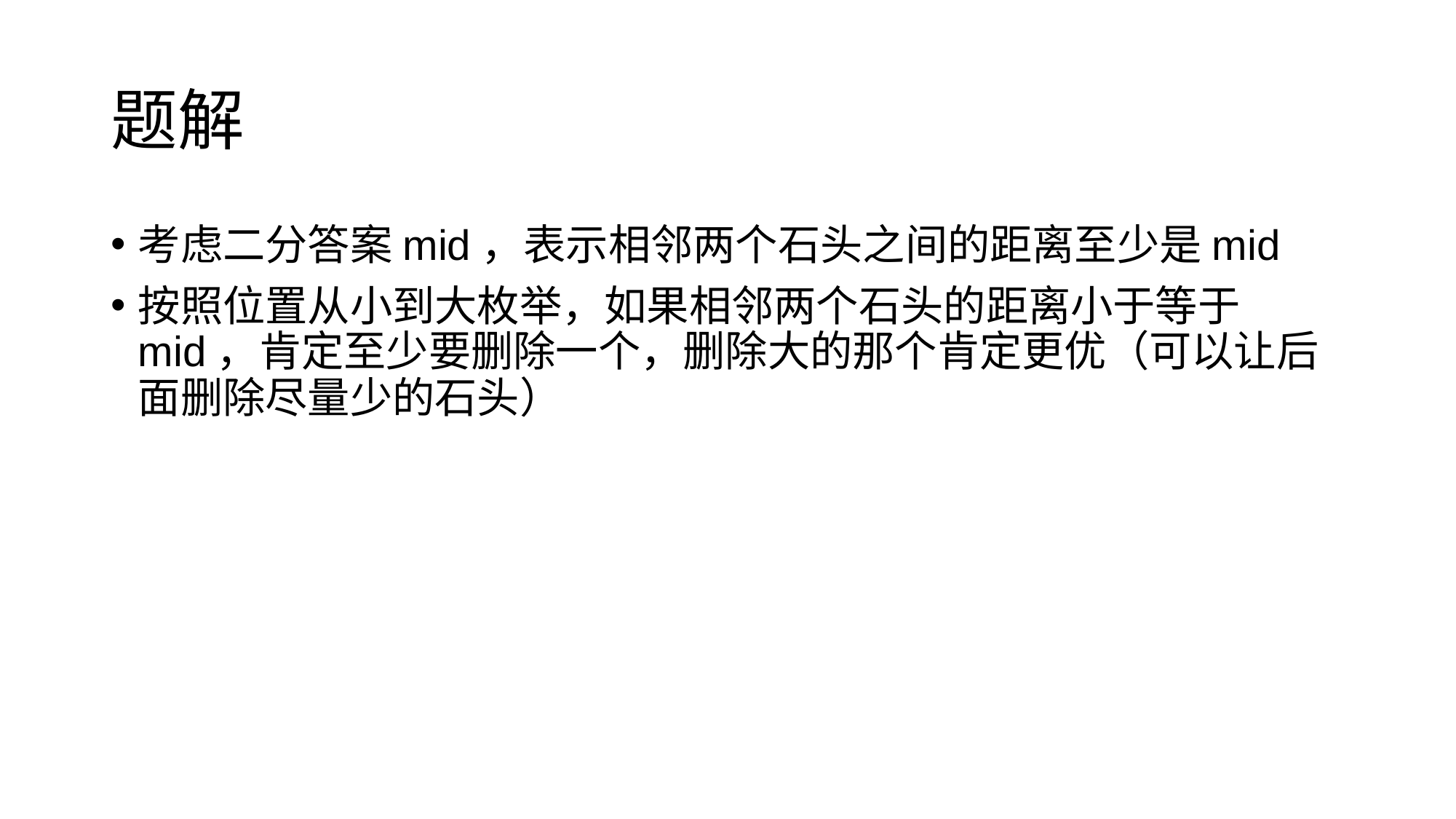

# 题解
考虑二分答案mid，表示相邻两个石头之间的距离至少是mid
按照位置从小到大枚举，如果相邻两个石头的距离小于等于mid，肯定至少要删除一个，删除大的那个肯定更优（可以让后面删除尽量少的石头）